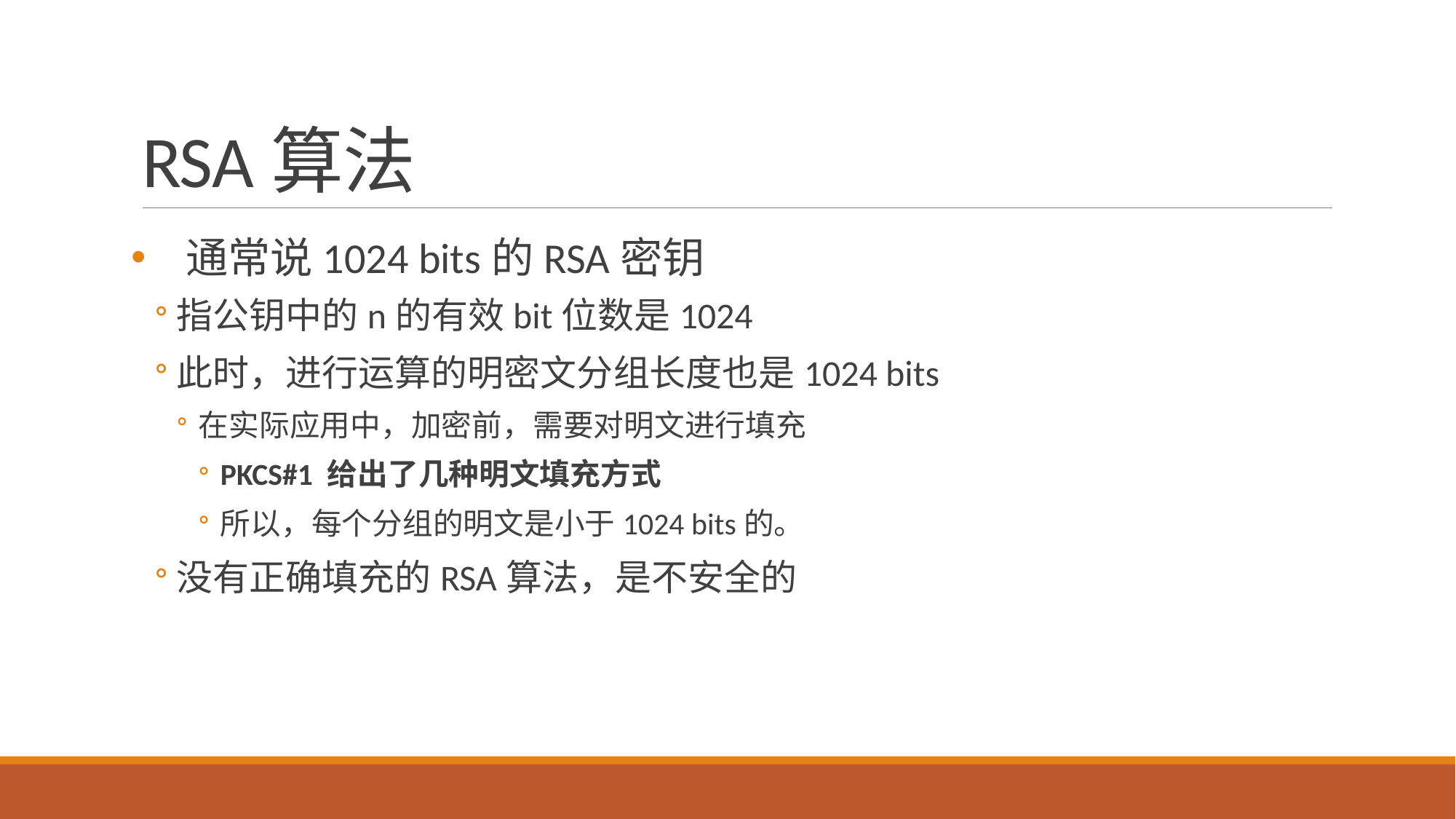

# RSA算法
通常说1024 bits的RSA密钥
指公钥中的n的有效bit位数是1024
此时，进行运算的明密文分组长度也是1024 bits
在实际应用中，加密前，需要对明文进行填充
PKCS#1 给出了几种明文填充方式
所以，每个分组的明文是小于1024 bits的。
没有正确填充的RSA算法，是不安全的